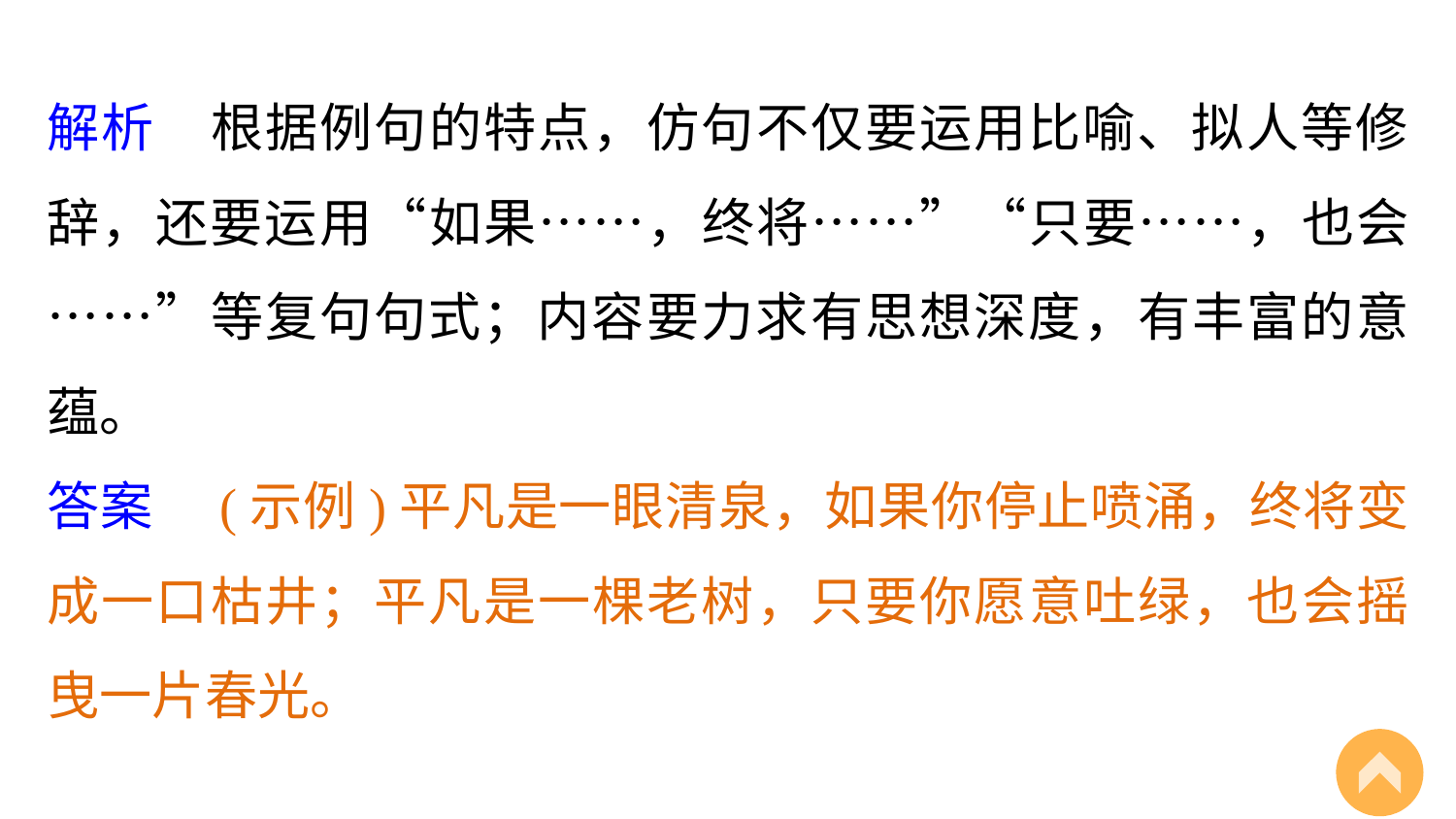

解析　根据例句的特点，仿句不仅要运用比喻、拟人等修辞，还要运用“如果……，终将……”“只要……，也会……”等复句句式；内容要力求有思想深度，有丰富的意蕴。
答案　(示例)平凡是一眼清泉，如果你停止喷涌，终将变成一口枯井；平凡是一棵老树，只要你愿意吐绿，也会摇曳一片春光。